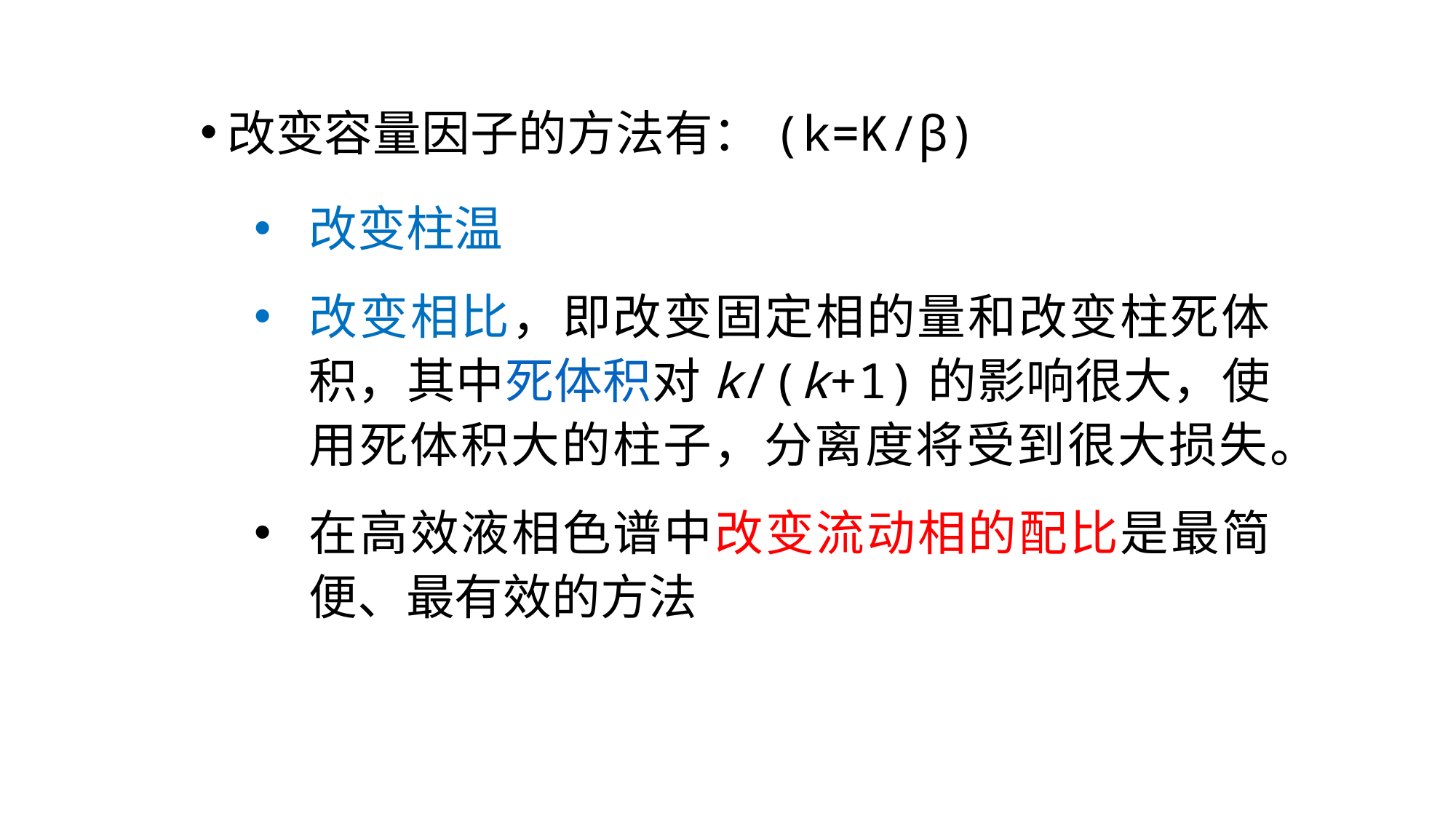

改变容量因子的方法有：(k=K/β)
改变柱温
改变相比，即改变固定相的量和改变柱死体积，其中死体积对k/(k+1)的影响很大，使用死体积大的柱子，分离度将受到很大损失。
在高效液相色谱中改变流动相的配比是最简便、最有效的方法